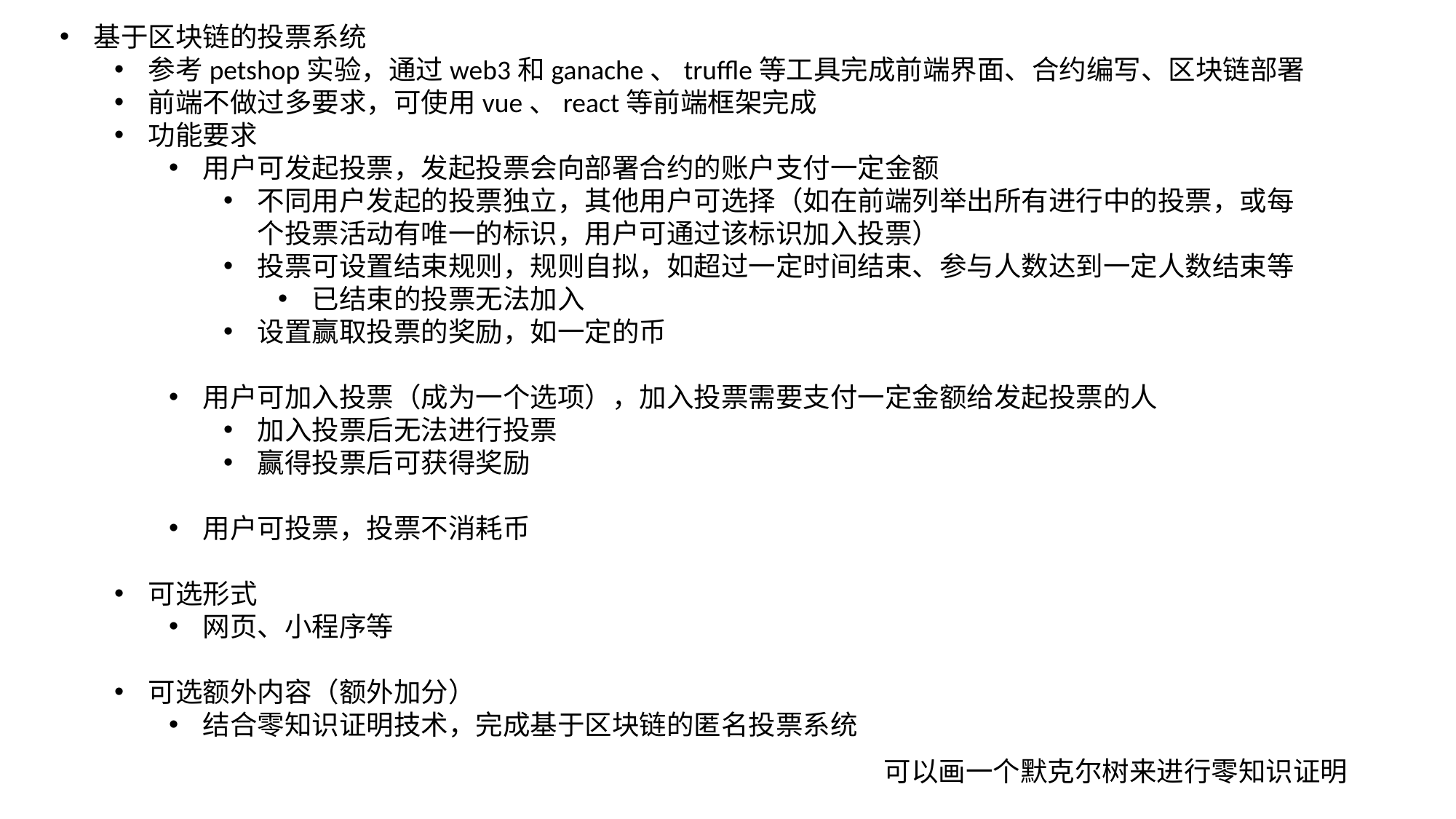

基于区块链的投票系统
参考petshop实验，通过web3和ganache、truffle等工具完成前端界面、合约编写、区块链部署
前端不做过多要求，可使用vue、react等前端框架完成
功能要求
用户可发起投票，发起投票会向部署合约的账户支付一定金额
不同用户发起的投票独立，其他用户可选择（如在前端列举出所有进行中的投票，或每个投票活动有唯一的标识，用户可通过该标识加入投票）
投票可设置结束规则，规则自拟，如超过一定时间结束、参与人数达到一定人数结束等
已结束的投票无法加入
设置赢取投票的奖励，如一定的币

用户可加入投票（成为一个选项），加入投票需要支付一定金额给发起投票的人
加入投票后无法进行投票
赢得投票后可获得奖励

用户可投票，投票不消耗币

可选形式
网页、小程序等

可选额外内容（额外加分）
结合零知识证明技术，完成基于区块链的匿名投票系统

可以画一个默克尔树来进行零知识证明